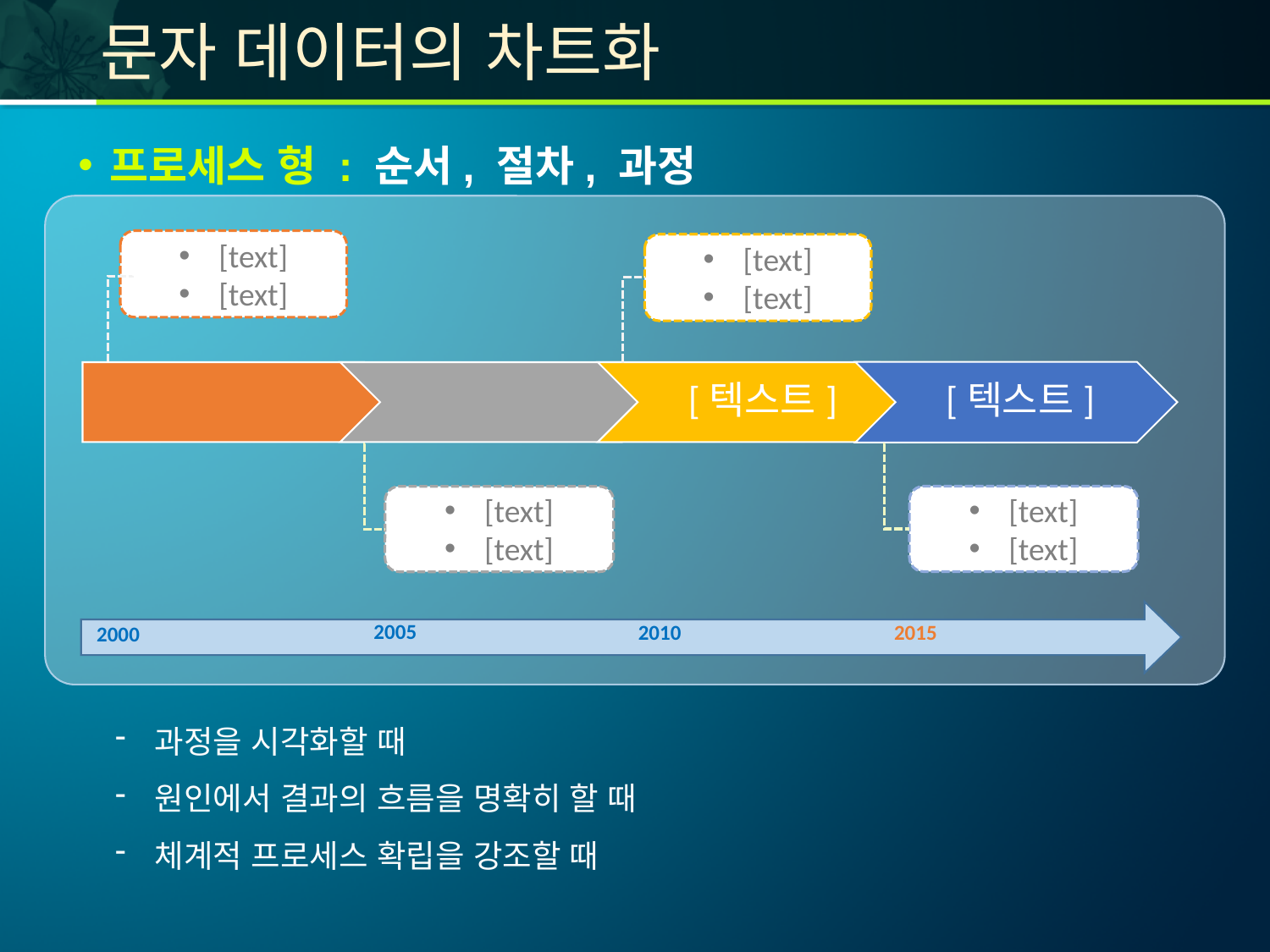

# 문자 데이터의 차트화
프로세스 형 : 순서, 절차, 과정

[텍스트]
[텍스트]
[text]
[text]
[text]
[text]
[text]
[text]
[text]
[text]

2005
2010
2015
2000
과정을 시각화할 때
원인에서 결과의 흐름을 명확히 할 때
체계적 프로세스 확립을 강조할 때